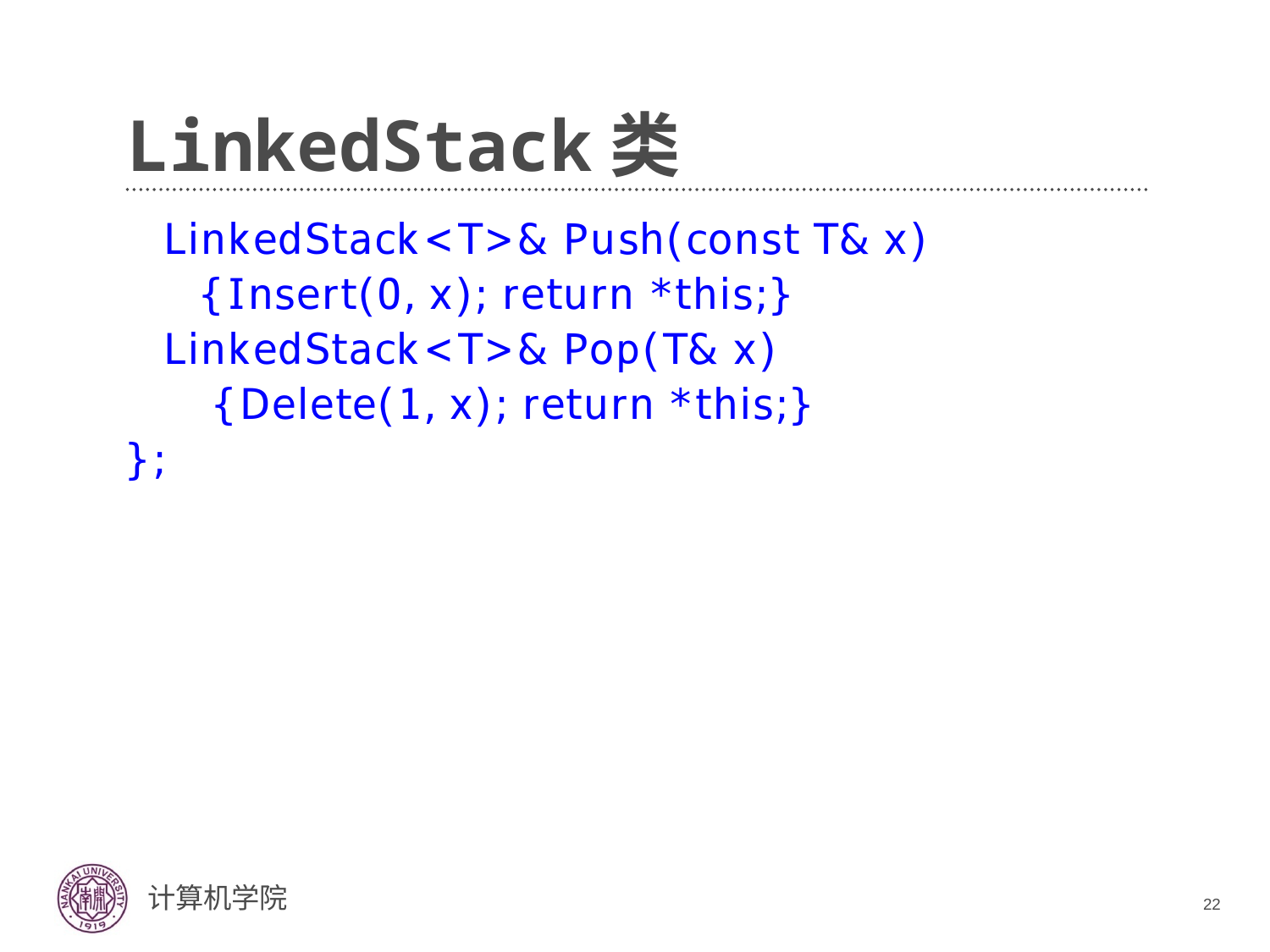

# LinkedStack类
   LinkedStack<T>& Push(const T& x)
      {Insert(0, x); return *this;}
   LinkedStack<T>& Pop(T& x)
       {Delete(1, x); return *this;}
};
22